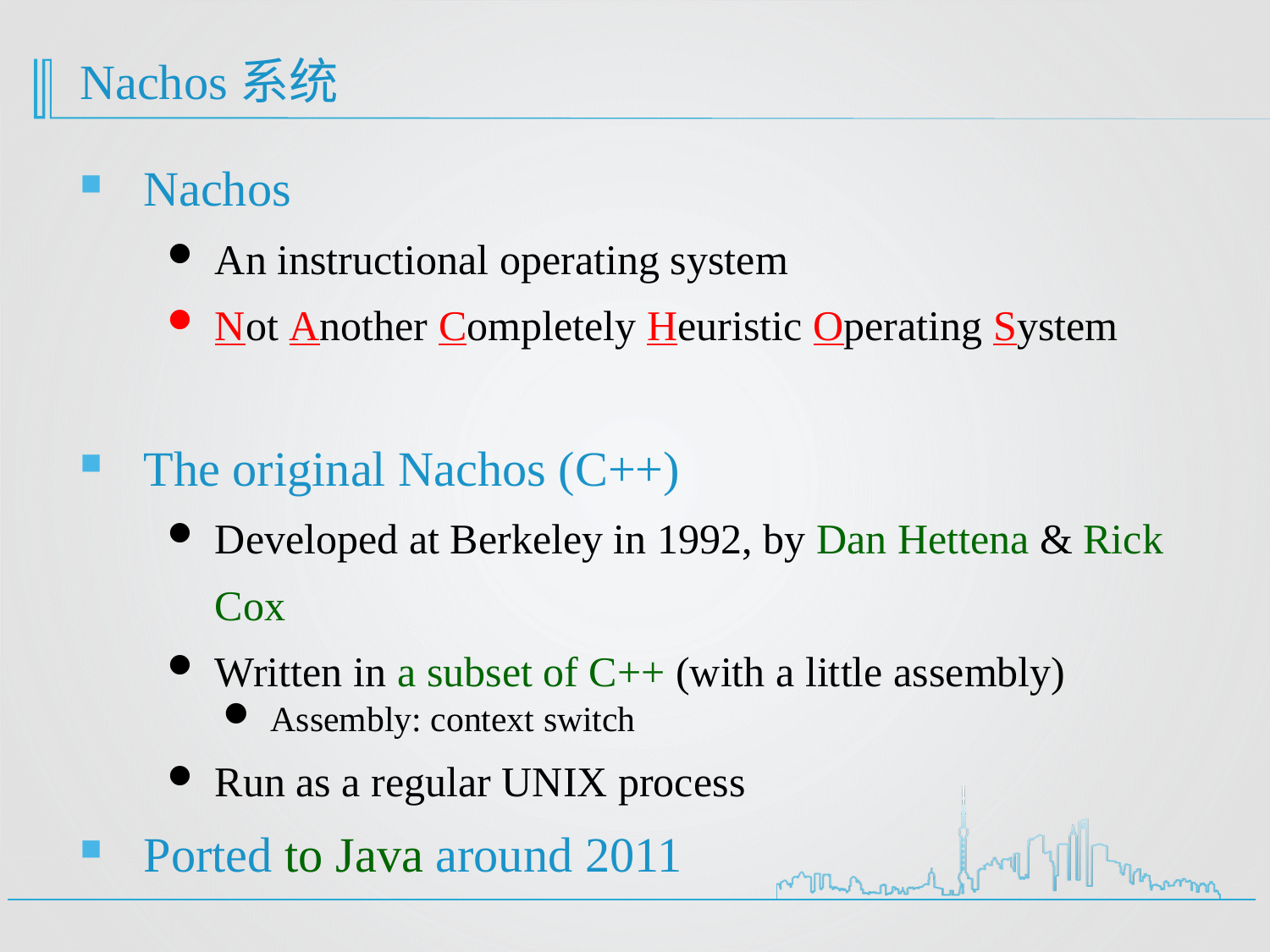

# Nachos系统
Nachos
An instructional operating system
Not Another Completely Heuristic Operating System

The original Nachos (C++)
Developed at Berkeley in 1992, by Dan Hettena & Rick Cox
Written in a subset of C++ (with a little assembly)
Assembly: context switch
Run as a regular UNIX process
Ported to Java around 2011